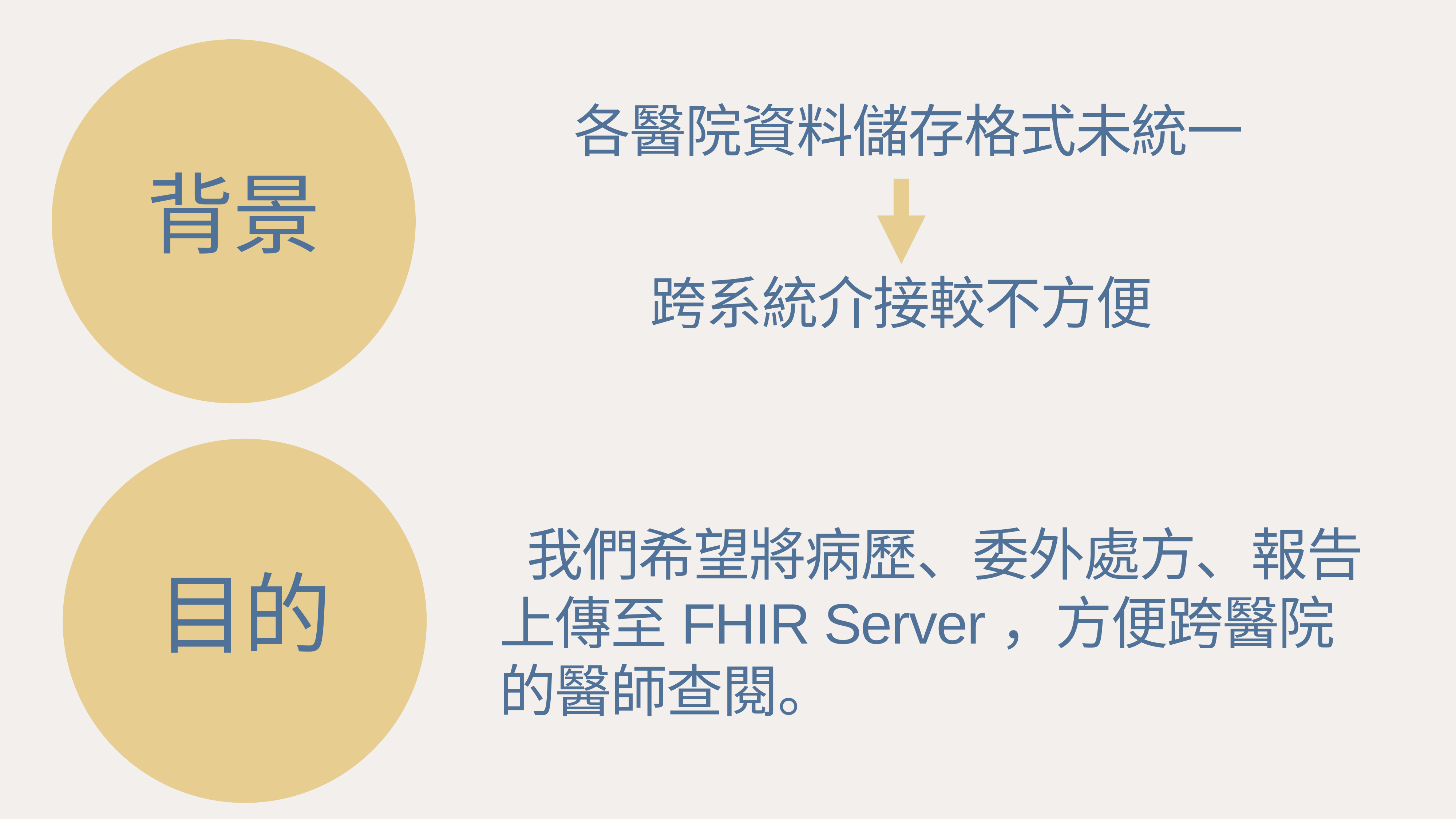

背景
各醫院資料儲存格式未統一

跨系統介接較不方便

目的
我們希望將病歷、委外處方、報告上傳至FHIR Server，方便跨醫院的醫師查閱。